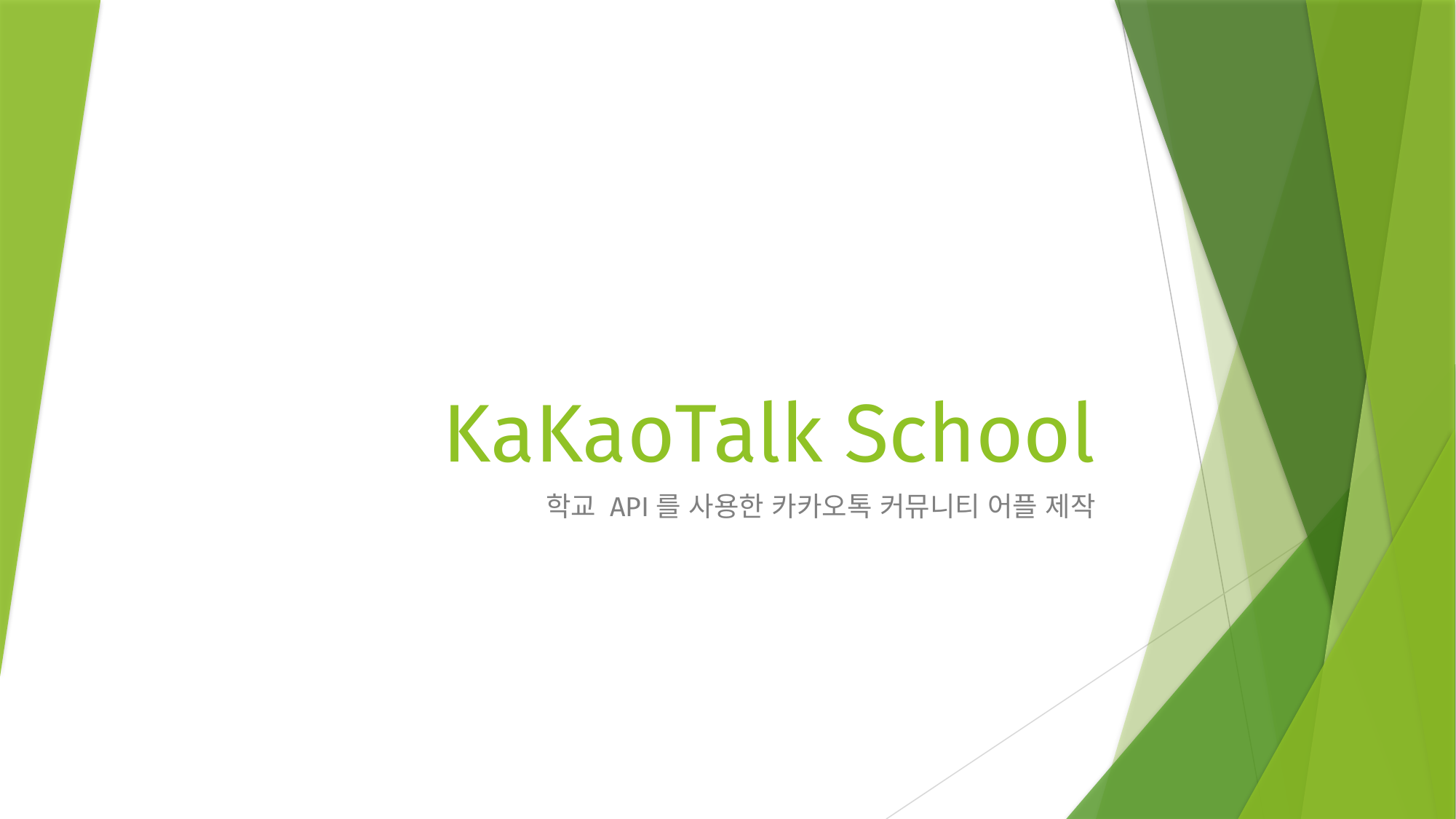

# KaKaoTalk School
학교 API를 사용한 카카오톡 커뮤니티 어플 제작